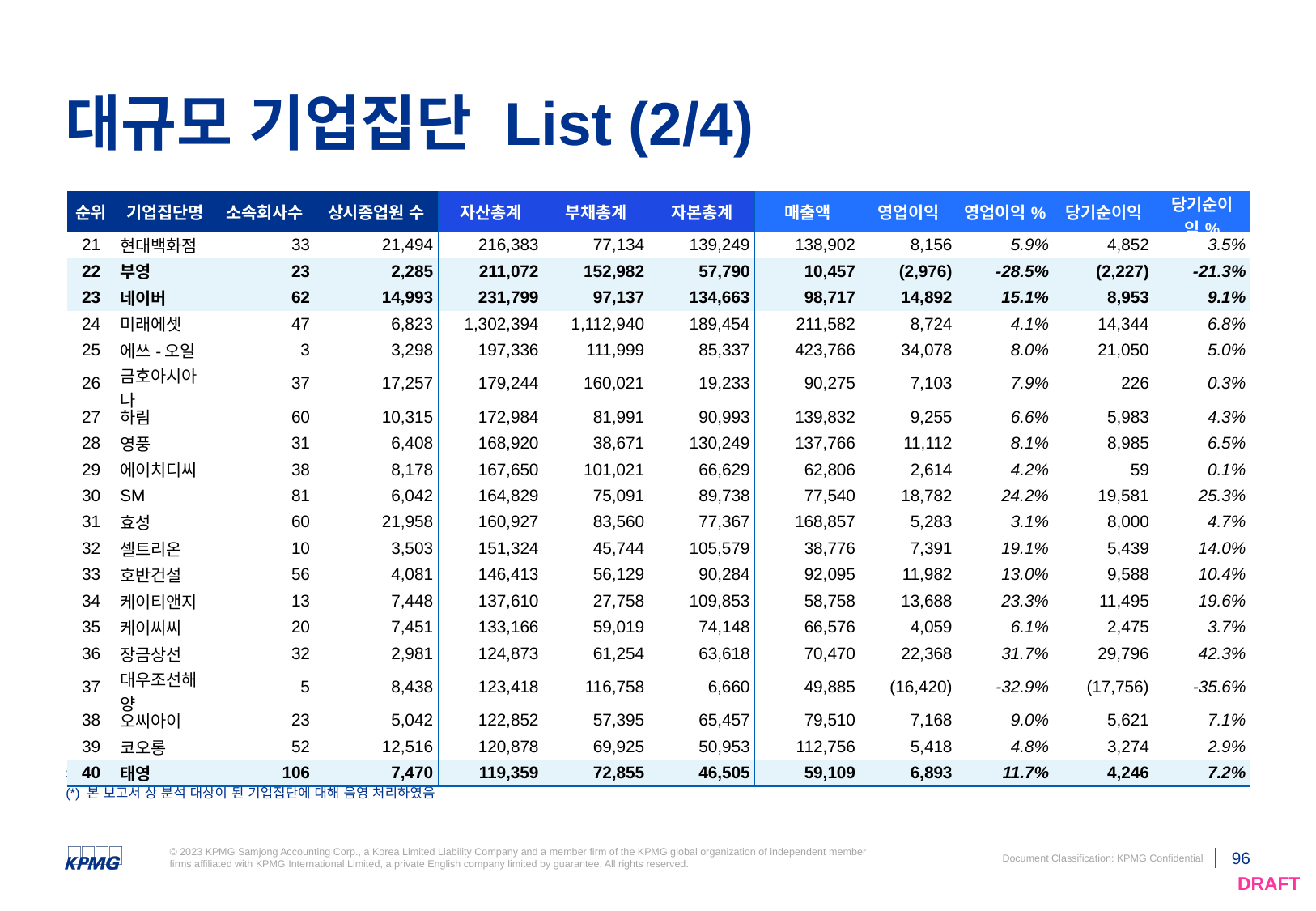

Left
2/3 text box
50-50
text box
Second text column
Right
Call-out box.
# 대규모 기업집단 List (2/4)

Strap-line
| 순위 | 기업집단명 | 소속회사수 | 상시종업원 수 | 자산총계 | 부채총계 | 자본총계 | 매출액 | 영업이익 | 영업이익% | 당기순이익 | 당기순이익% |
| --- | --- | --- | --- | --- | --- | --- | --- | --- | --- | --- | --- |
| 21 | 현대백화점 | 33 | 21,494 | 216,383 | 77,134 | 139,249 | 138,902 | 8,156 | 5.9% | 4,852 | 3.5% |
| 22 | 부영 | 23 | 2,285 | 211,072 | 152,982 | 57,790 | 10,457 | (2,976) | -28.5% | (2,227) | -21.3% |
| 23 | 네이버 | 62 | 14,993 | 231,799 | 97,137 | 134,663 | 98,717 | 14,892 | 15.1% | 8,953 | 9.1% |
| 24 | 미래에셋 | 47 | 6,823 | 1,302,394 | 1,112,940 | 189,454 | 211,582 | 8,724 | 4.1% | 14,344 | 6.8% |
| 25 | 에쓰-오일 | 3 | 3,298 | 197,336 | 111,999 | 85,337 | 423,766 | 34,078 | 8.0% | 21,050 | 5.0% |
| 26 | 금호아시아나 | 37 | 17,257 | 179,244 | 160,021 | 19,233 | 90,275 | 7,103 | 7.9% | 226 | 0.3% |
| 27 | 하림 | 60 | 10,315 | 172,984 | 81,991 | 90,993 | 139,832 | 9,255 | 6.6% | 5,983 | 4.3% |
| 28 | 영풍 | 31 | 6,408 | 168,920 | 38,671 | 130,249 | 137,766 | 11,112 | 8.1% | 8,985 | 6.5% |
| 29 | 에이치디씨 | 38 | 8,178 | 167,650 | 101,021 | 66,629 | 62,806 | 2,614 | 4.2% | 59 | 0.1% |
| 30 | SM | 81 | 6,042 | 164,829 | 75,091 | 89,738 | 77,540 | 18,782 | 24.2% | 19,581 | 25.3% |
| 31 | 효성 | 60 | 21,958 | 160,927 | 83,560 | 77,367 | 168,857 | 5,283 | 3.1% | 8,000 | 4.7% |
| 32 | 셀트리온 | 10 | 3,503 | 151,324 | 45,744 | 105,579 | 38,776 | 7,391 | 19.1% | 5,439 | 14.0% |
| 33 | 호반건설 | 56 | 4,081 | 146,413 | 56,129 | 90,284 | 92,095 | 11,982 | 13.0% | 9,588 | 10.4% |
| 34 | 케이티앤지 | 13 | 7,448 | 137,610 | 27,758 | 109,853 | 58,758 | 13,688 | 23.3% | 11,495 | 19.6% |
| 35 | 케이씨씨 | 20 | 7,451 | 133,166 | 59,019 | 74,148 | 66,576 | 4,059 | 6.1% | 2,475 | 3.7% |
| 36 | 장금상선 | 32 | 2,981 | 124,873 | 61,254 | 63,618 | 70,470 | 22,368 | 31.7% | 29,796 | 42.3% |
| 37 | 대우조선해양 | 5 | 8,438 | 123,418 | 116,758 | 6,660 | 49,885 | (16,420) | -32.9% | (17,756) | -35.6% |
| 38 | 오씨아이 | 23 | 5,042 | 122,852 | 57,395 | 65,457 | 79,510 | 7,168 | 9.0% | 5,621 | 7.1% |
| 39 | 코오롱 | 52 | 12,516 | 120,878 | 69,925 | 50,953 | 112,756 | 5,418 | 4.8% | 3,274 | 2.9% |
| 40 | 태영 | 106 | 7,470 | 119,359 | 72,855 | 46,505 | 59,109 | 6,893 | 11.7% | 4,246 | 7.2% |
First level
Second level
Third level
Fourth level
Fifth level
Table/ chart
Text box/chart
First item
Second item
Third item
Text box/chart
Source: 기업집단포털, 단위: 억원
(*) 본 보고서 상 분석 대상이 된 기업집단에 대해 음영 처리하였음